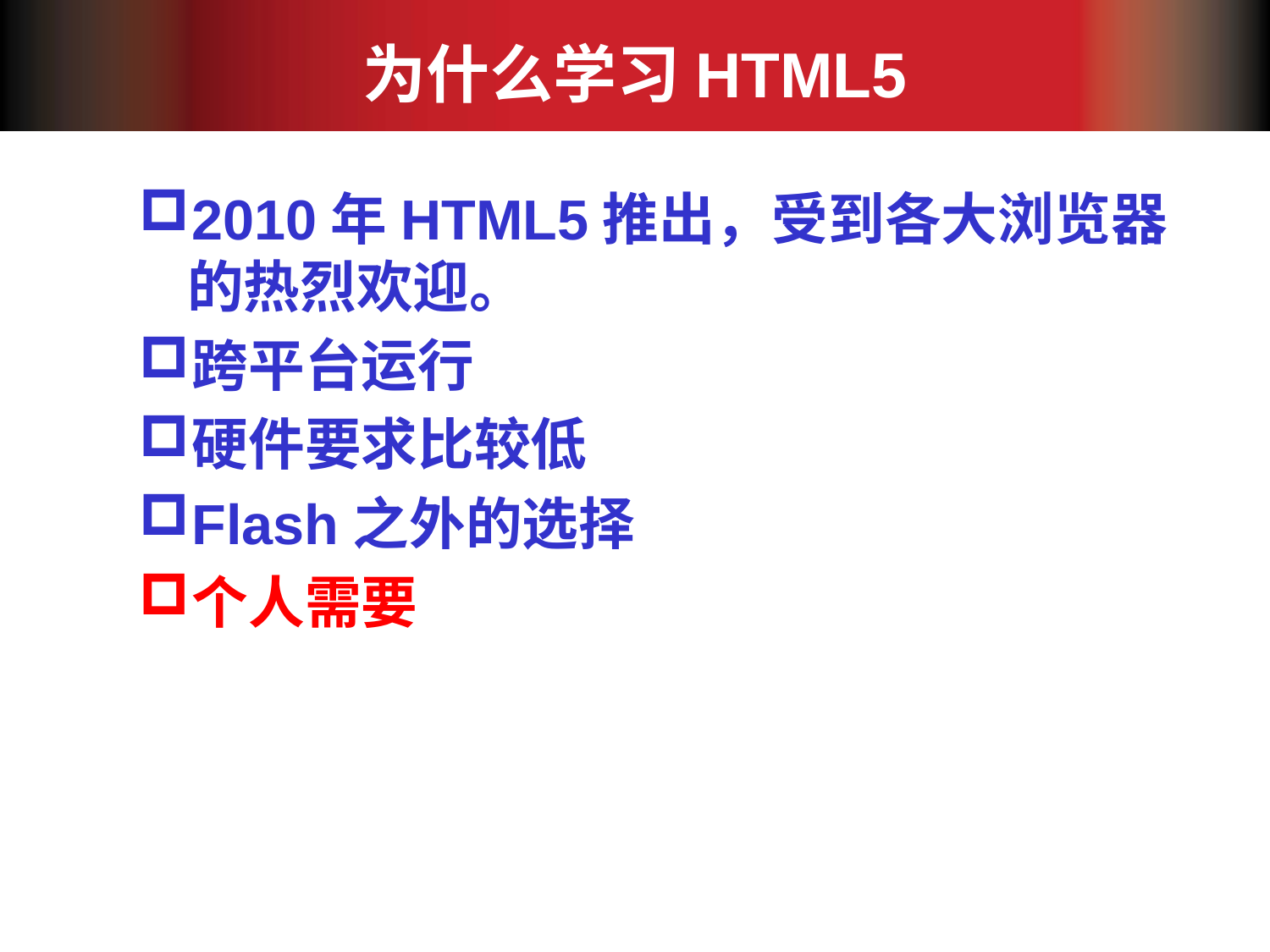

# 为什么学习HTML5
2010年HTML5推出，受到各大浏览器的热烈欢迎。
跨平台运行
硬件要求比较低
Flash之外的选择
个人需要